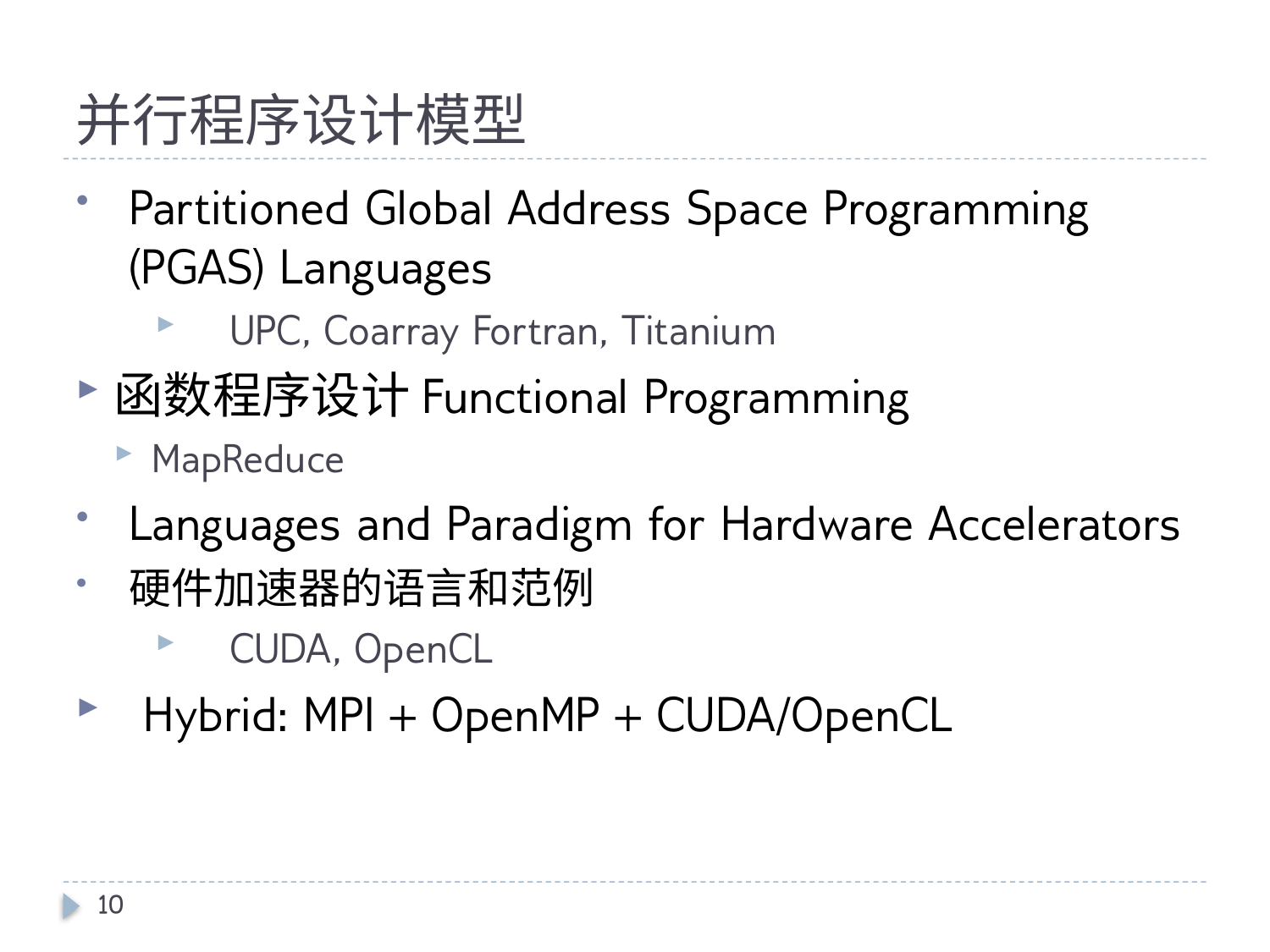

# 并行程序设计模型
Partitioned Global Address Space Programming (PGAS) Languages
UPC, Coarray Fortran, Titanium
函数程序设计Functional Programming
MapReduce
Languages and Paradigm for Hardware Accelerators
硬件加速器的语言和范例
CUDA, OpenCL
  Hybrid: MPI + OpenMP + CUDA/OpenCL

10